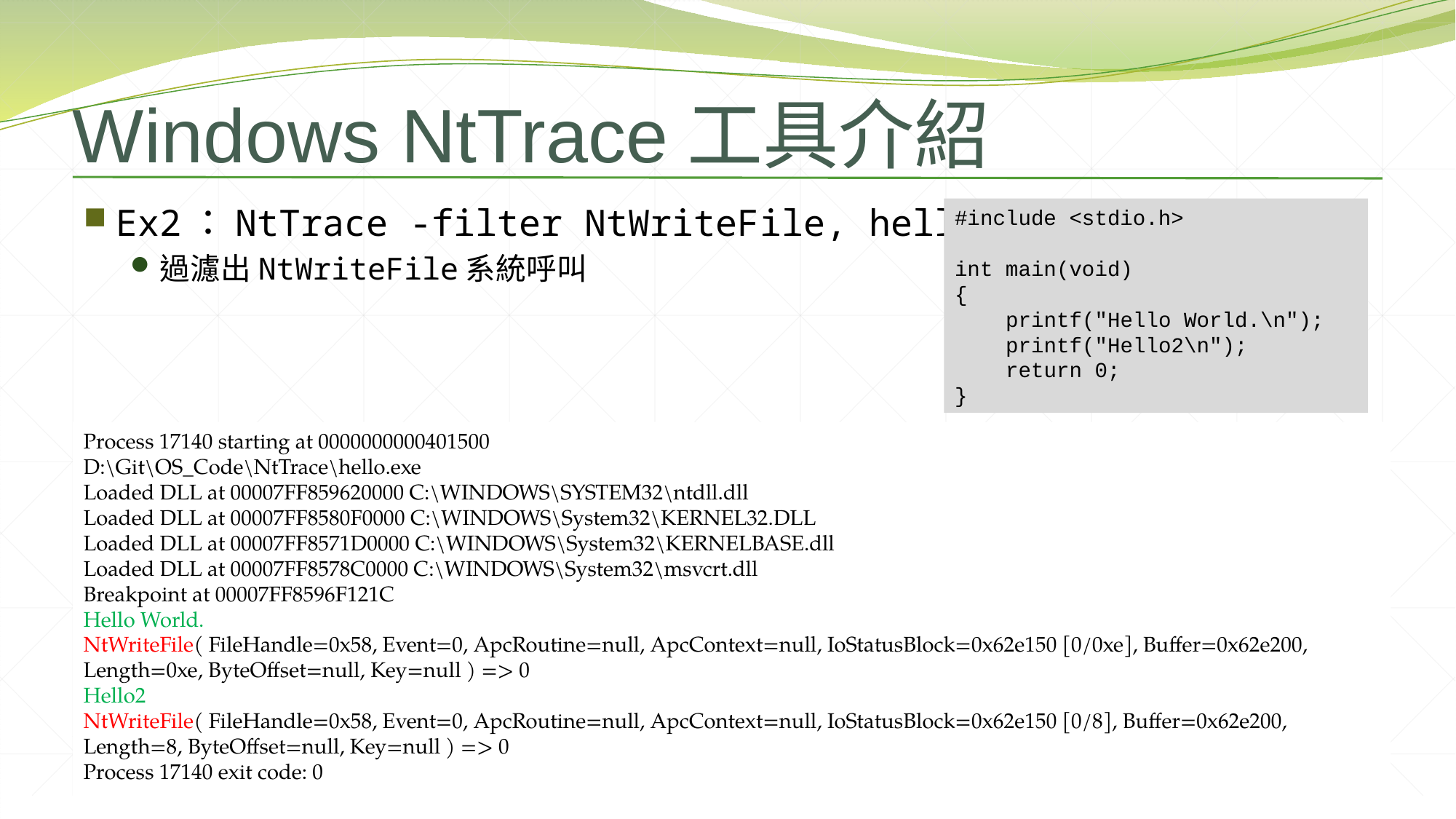

# Windows NtTrace工具介紹
Ex2：NtTrace -filter NtWriteFile, hello.exe
過濾出NtWriteFile系統呼叫

#include <stdio.h>

int main(void)
{
    printf("Hello World.\n");
    printf("Hello2\n");
    return 0;
}
Process 17140 starting at 0000000000401500
D:\Git\OS_Code\NtTrace\hello.exe
Loaded DLL at 00007FF859620000 C:\WINDOWS\SYSTEM32\ntdll.dll
Loaded DLL at 00007FF8580F0000 C:\WINDOWS\System32\KERNEL32.DLL
Loaded DLL at 00007FF8571D0000 C:\WINDOWS\System32\KERNELBASE.dll
Loaded DLL at 00007FF8578C0000 C:\WINDOWS\System32\msvcrt.dll
Breakpoint at 00007FF8596F121C
Hello World.
NtWriteFile( FileHandle=0x58, Event=0, ApcRoutine=null, ApcContext=null, IoStatusBlock=0x62e150 [0/0xe], Buffer=0x62e200, Length=0xe, ByteOffset=null, Key=null ) => 0
Hello2
NtWriteFile( FileHandle=0x58, Event=0, ApcRoutine=null, ApcContext=null, IoStatusBlock=0x62e150 [0/8], Buffer=0x62e200, Length=8, ByteOffset=null, Key=null ) => 0
Process 17140 exit code: 0